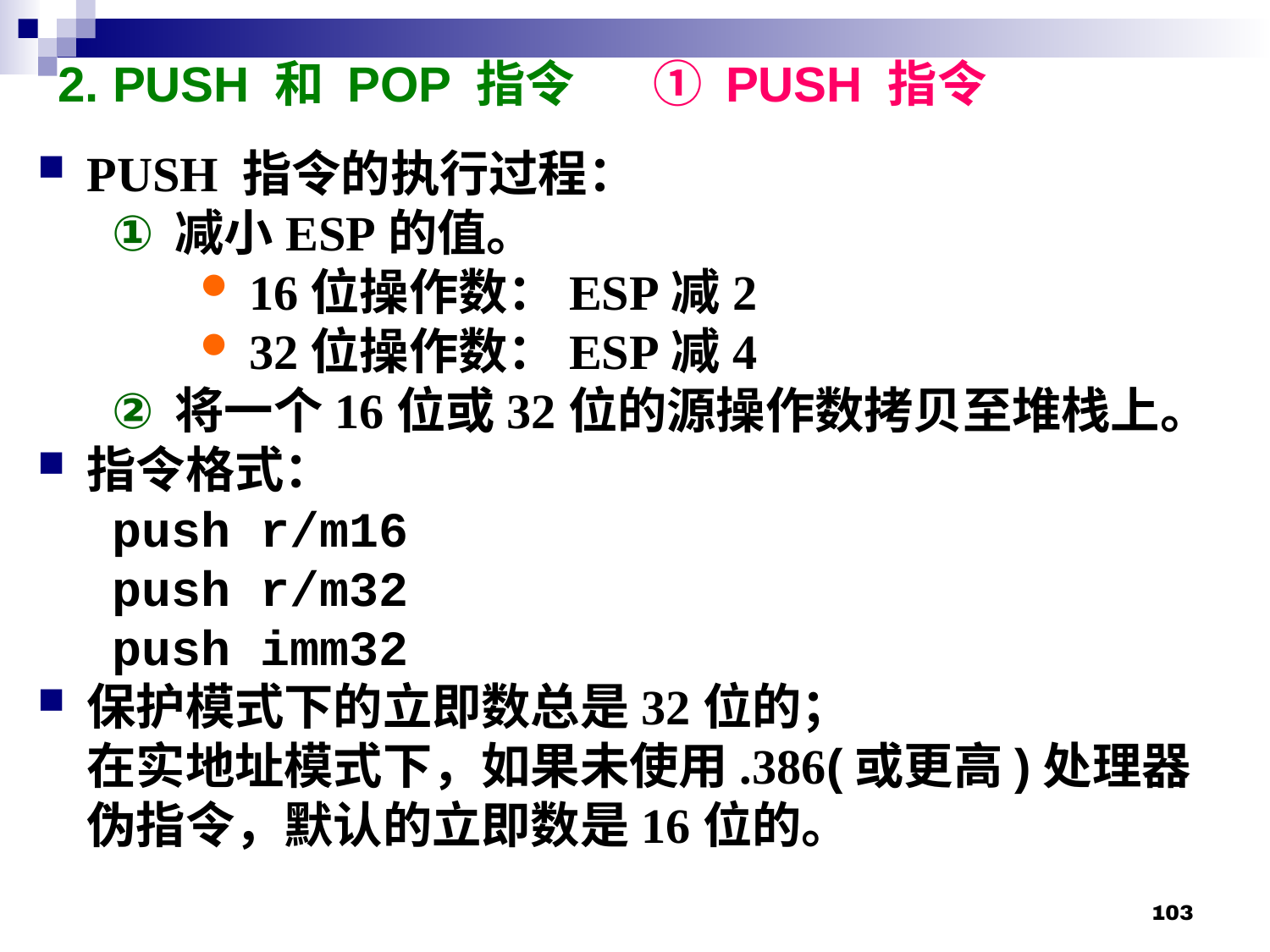

# 2. PUSH 和 POP 指令       ① PUSH 指令
PUSH 指令的执行过程：
减小ESP的值。
16位操作数：ESP减2
32位操作数：ESP减4
将一个16位或32位的源操作数拷贝至堆栈上。
指令格式：
push r/m16
push r/m32
push imm32
保护模式下的立即数总是32位的；
在实地址模式下，如果未使用.386(或更高)处理器伪指令，默认的立即数是16位的。
103